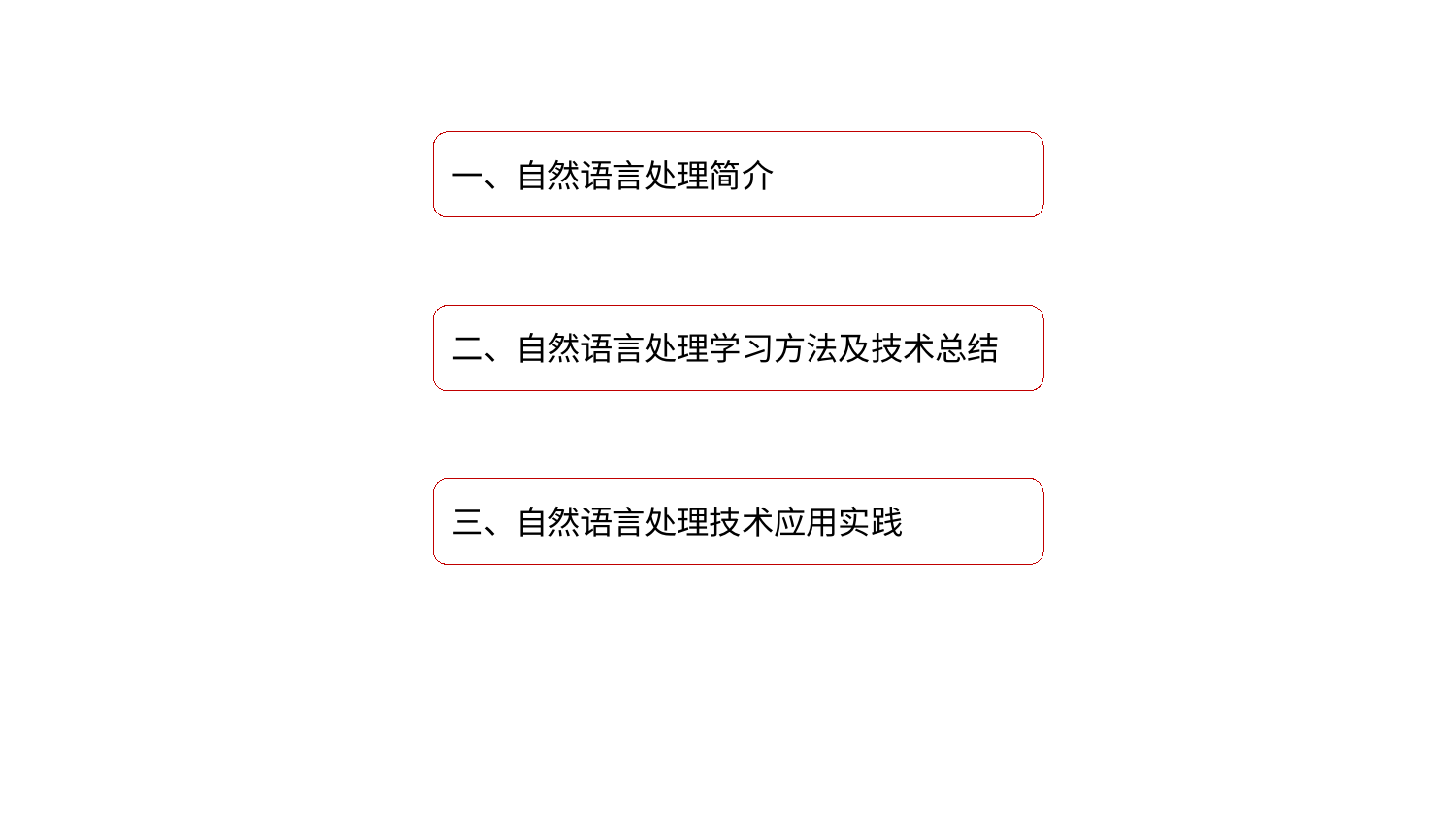

一、自然语言处理简介
二、自然语言处理学习方法及技术总结
三、自然语言处理技术应用实践